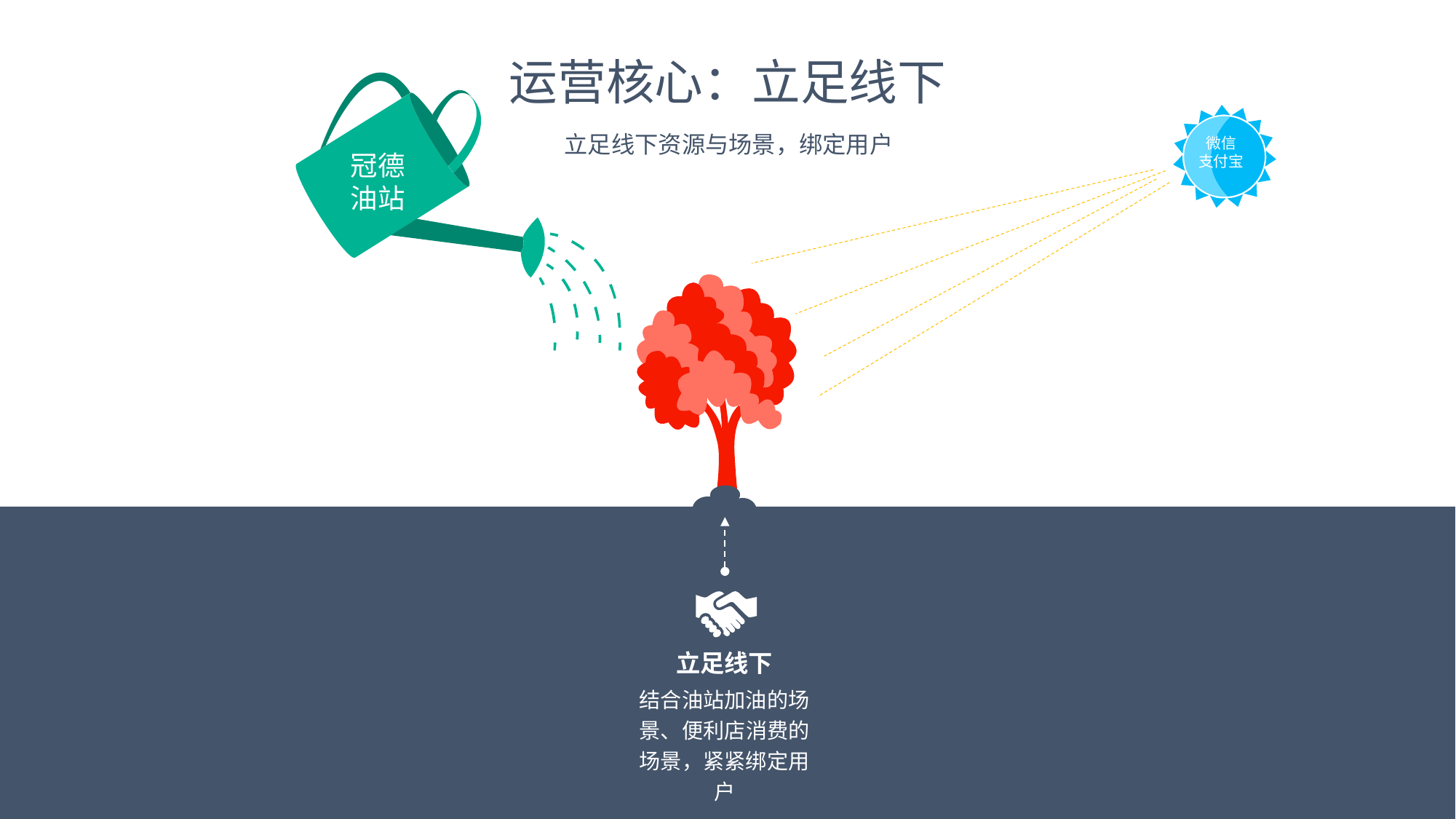

运营核心：立足线下
立足线下资源与场景，绑定用户

微信
支付宝
冠德
油站

立足线下
结合油站加油的场景、便利店消费的场景，紧紧绑定用户